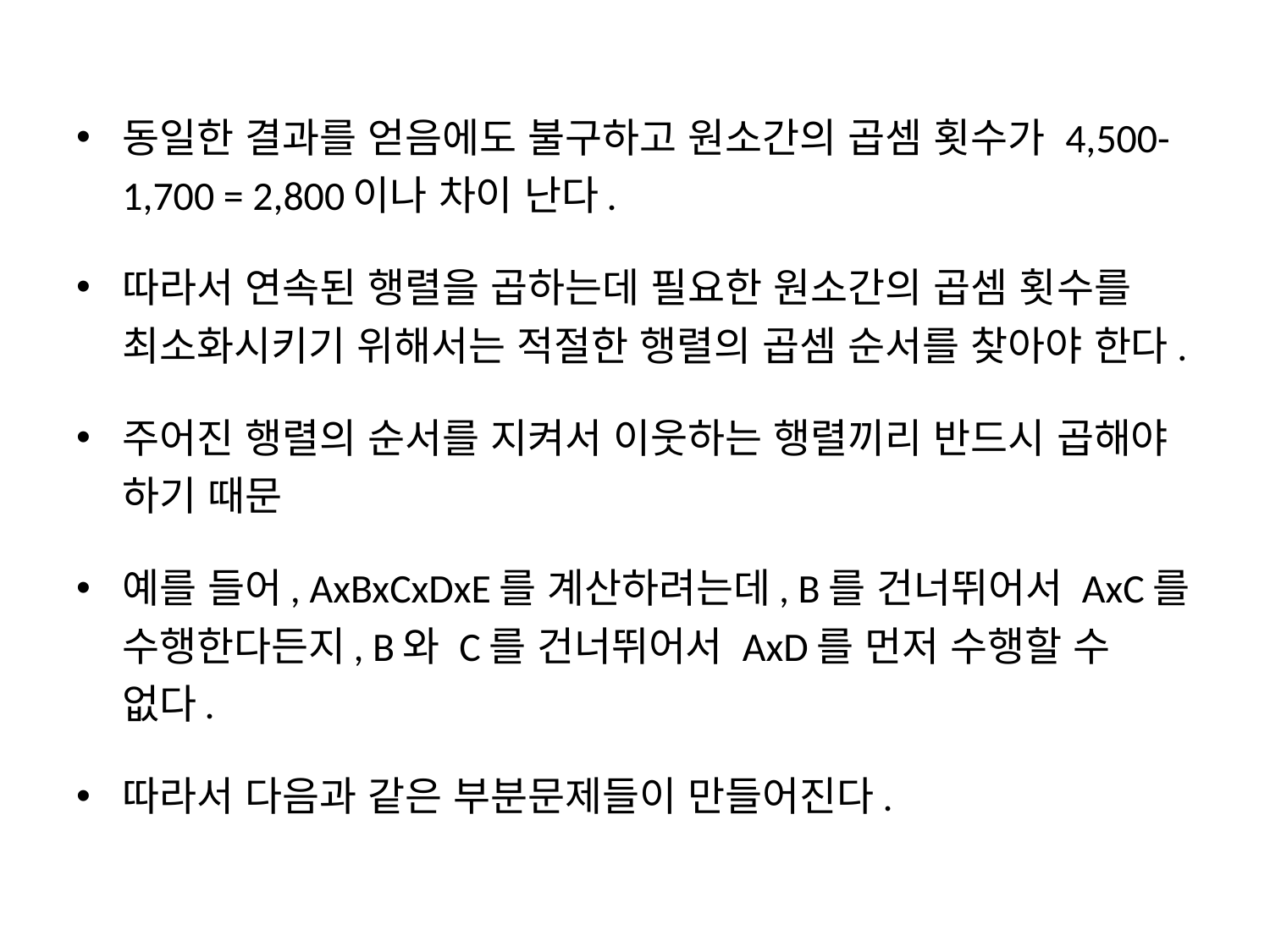

동일한 결과를 얻음에도 불구하고 원소간의 곱셈 횟수가 4,500-1,700 = 2,800이나 차이 난다.
따라서 연속된 행렬을 곱하는데 필요한 원소간의 곱셈 횟수를 최소화시키기 위해서는 적절한 행렬의 곱셈 순서를 찾아야 한다.
주어진 행렬의 순서를 지켜서 이웃하는 행렬끼리 반드시 곱해야 하기 때문
예를 들어, AxBxCxDxE를 계산하려는데, B를 건너뛰어서 AxC를 수행한다든지, B와 C를 건너뛰어서 AxD를 먼저 수행할 수 없다.
따라서 다음과 같은 부분문제들이 만들어진다.